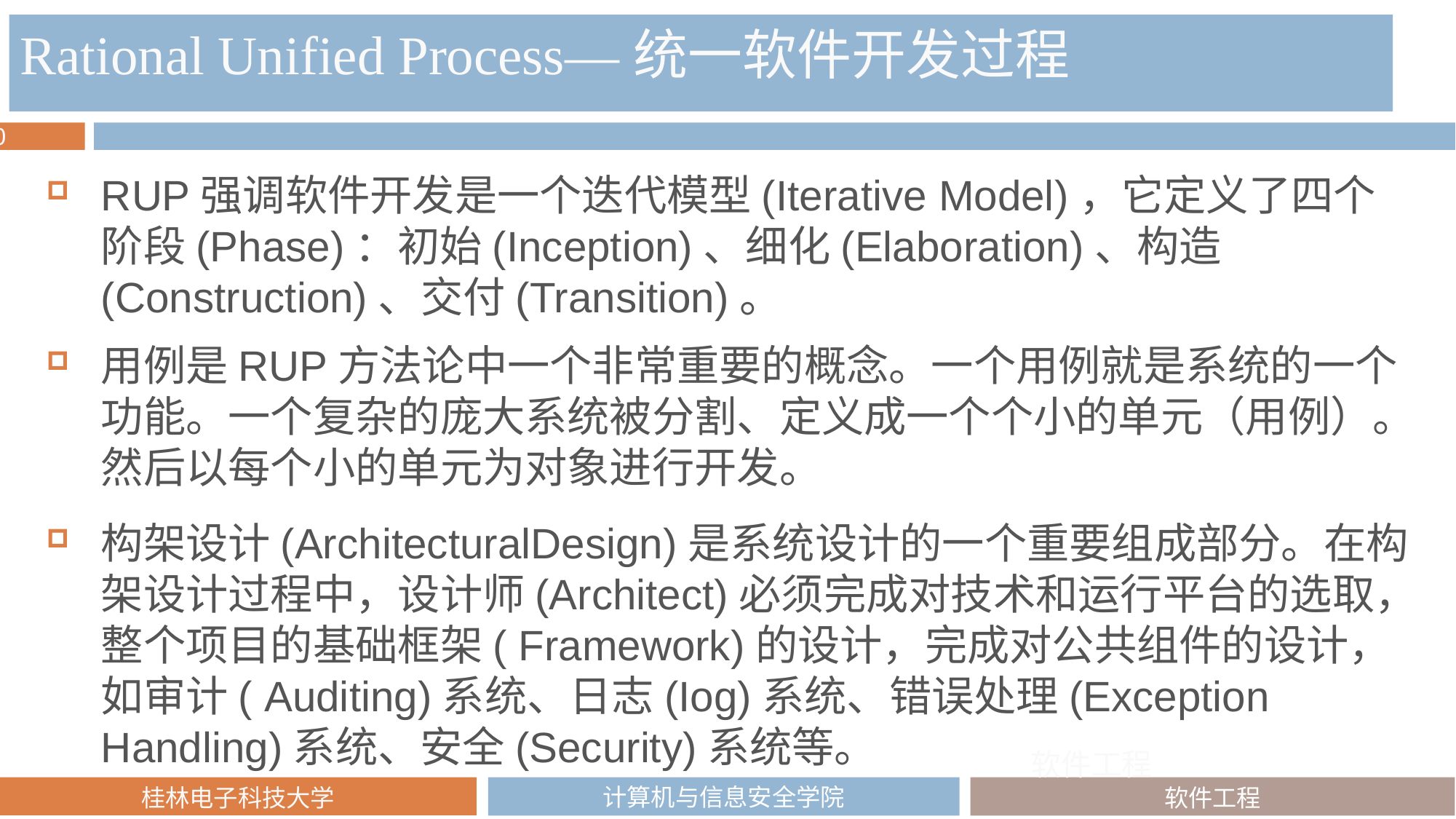

Rational Unified Process—统一软件开发过程
RUP强调软件开发是一个迭代模型(Iterative Model)，它定义了四个阶段(Phase)：初始(Inception)、细化(Elaboration)、构造(Construction)、交付(Transition)。
用例是RUP方法论中一个非常重要的概念。一个用例就是系统的一个功能。一个复杂的庞大系统被分割、定义成一个个小的单元（用例）。然后以每个小的单元为对象进行开发。
构架设计(ArchitecturalDesign)是系统设计的一个重要组成部分。在构架设计过程中，设计师(Architect)必须完成对技术和运行平台的选取，整个项目的基础框架( Framework)的设计，完成对公共组件的设计，如审计( Auditing)系统、日志(Iog)系统、错误处理(Exception Handling)系统、安全(Security)系统等。
软件工程